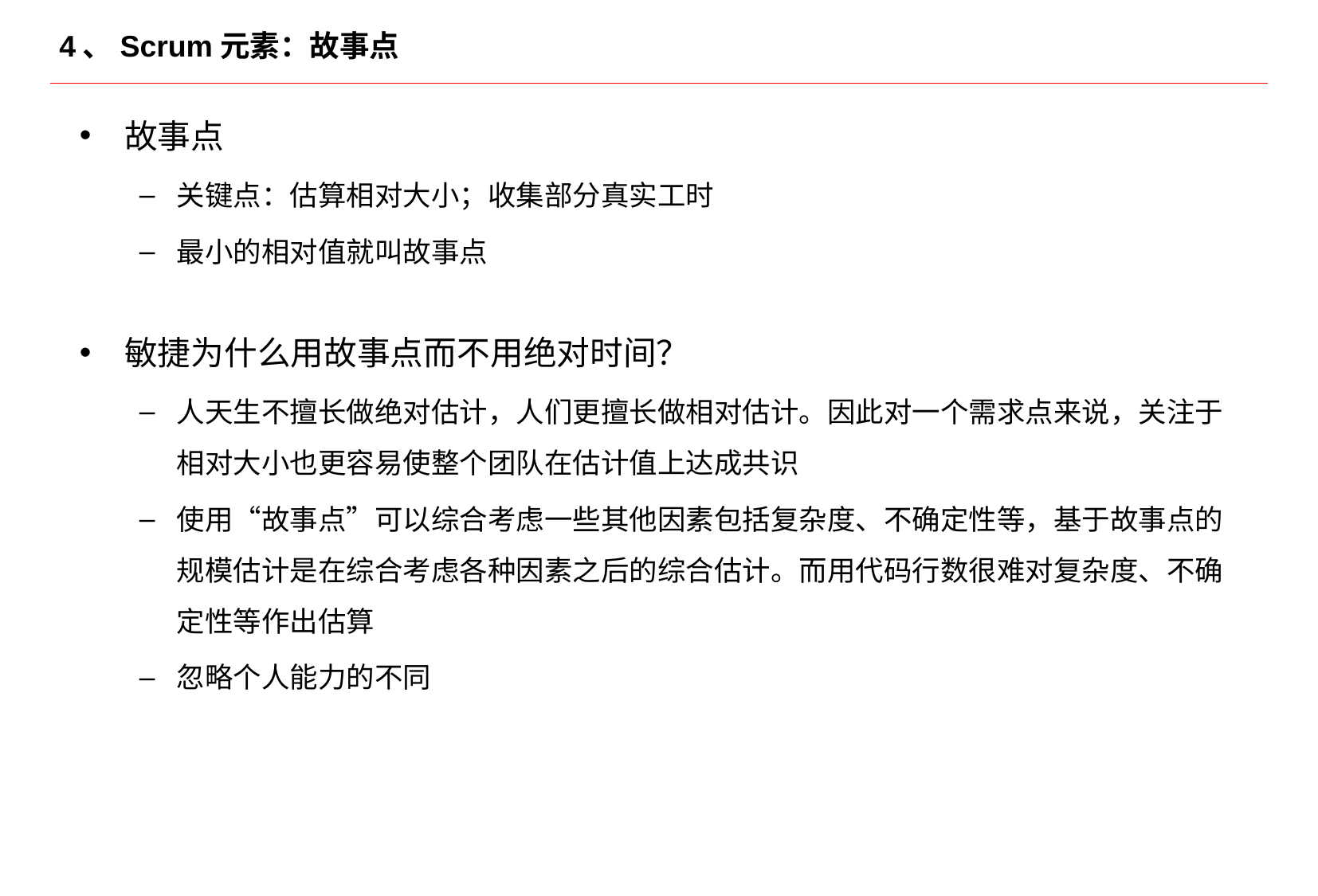

# 4、Scrum元素：故事点
故事点
关键点：估算相对大小；收集部分真实工时
最小的相对值就叫故事点

敏捷为什么用故事点而不用绝对时间？
人天生不擅长做绝对估计，人们更擅长做相对估计。因此对一个需求点来说，关注于相对大小也更容易使整个团队在估计值上达成共识
使用“故事点”可以综合考虑一些其他因素包括复杂度、不确定性等，基于故事点的规模估计是在综合考虑各种因素之后的综合估计。而用代码行数很难对复杂度、不确定性等作出估算
忽略个人能力的不同